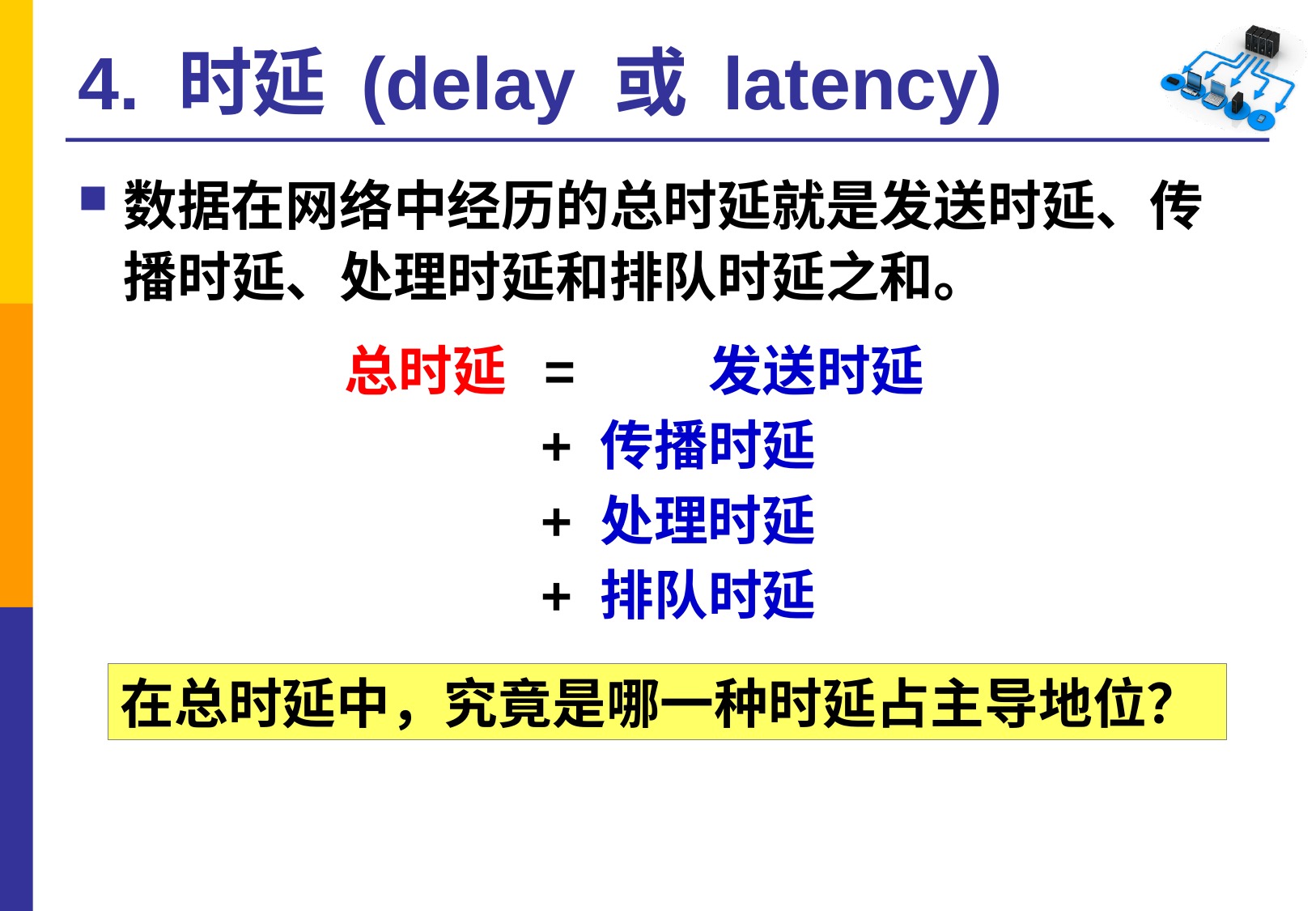

# 4. 时延 (delay 或 latency)
数据在网络中经历的总时延就是发送时延、传播时延、处理时延和排队时延之和。
总时延  = 	发送时延
	     + 传播时延
	     + 处理时延
	     + 排队时延
在总时延中，究竟是哪一种时延占主导地位？